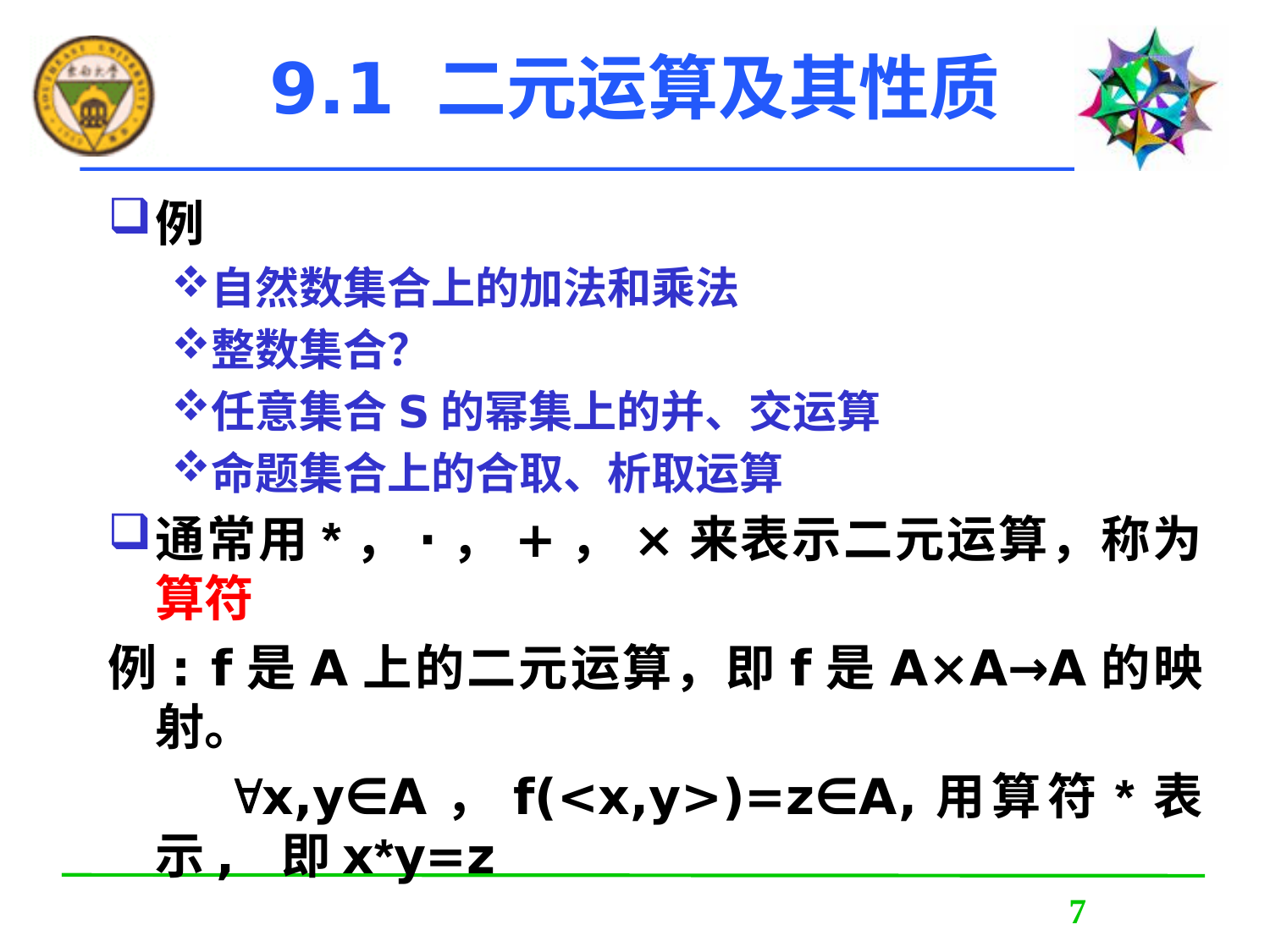

# 9.1 二元运算及其性质
例
自然数集合上的加法和乘法
整数集合？
任意集合S的幂集上的并、交运算
命题集合上的合取、析取运算
通常用*，·，+，×来表示二元运算，称为算符
例: f是A上的二元运算，即f是A×A→A的映射。
     ∀x,y∈A，f(<x,y>)=z∈A,用算符*表示,  即x*y=z